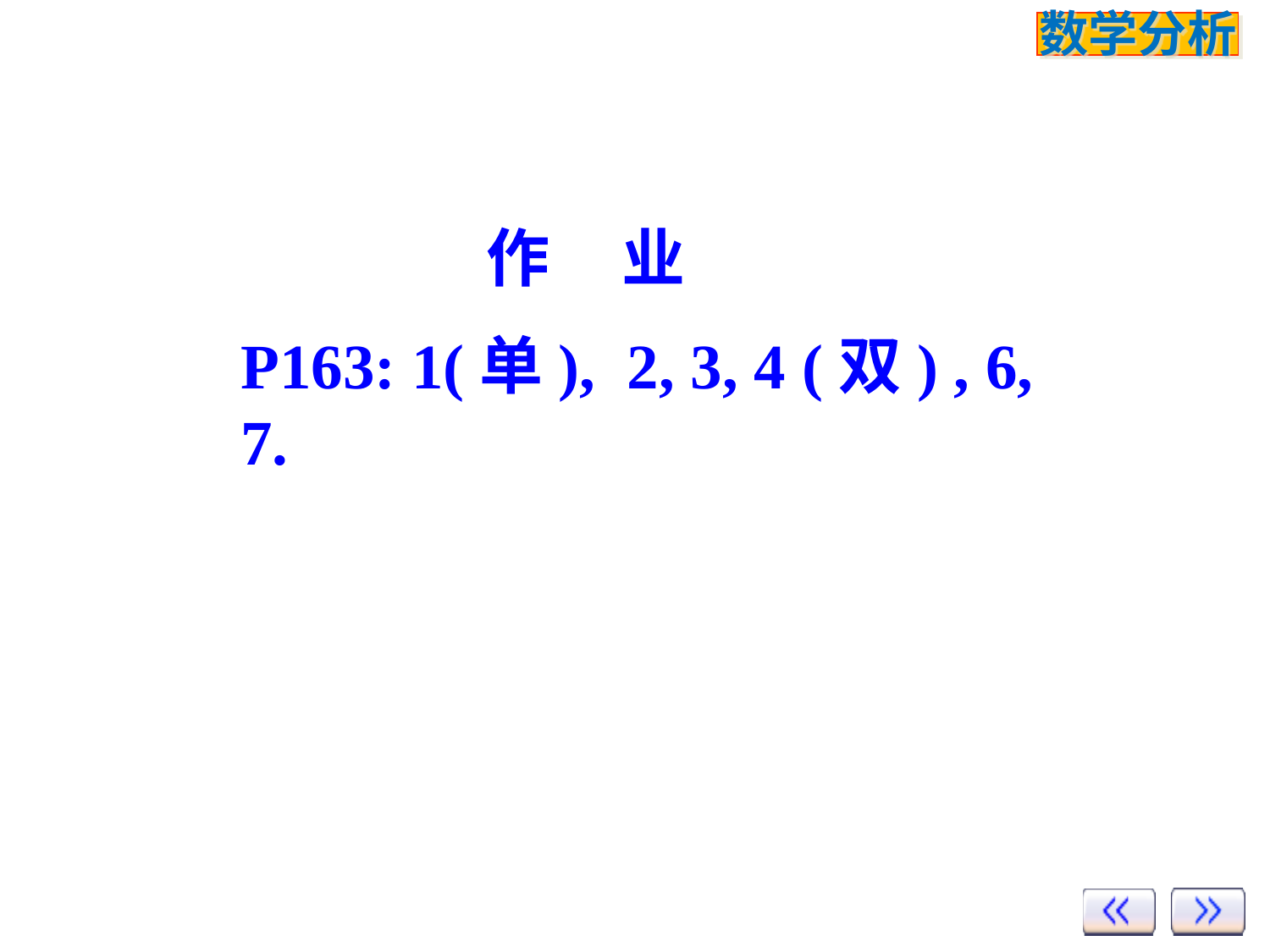

作     业
P163: 1(单),  2, 3, 4 (双) , 6, 7.